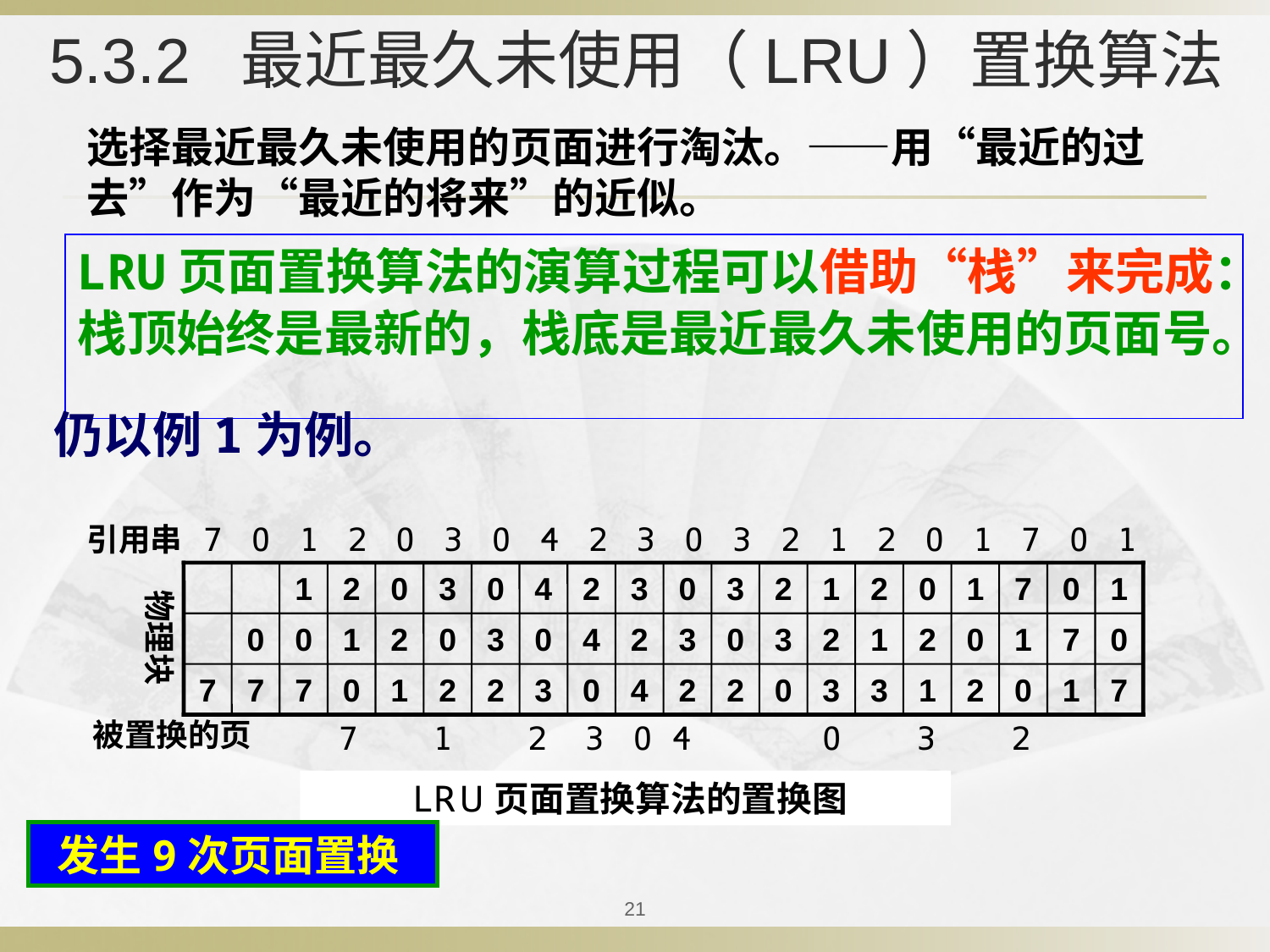

# 5.3.2  最近最久未使用（LRU）置换算法
选择最近最久未使用的页面进行淘汰。——用“最近的过去”作为“最近的将来”的近似。
LRU页面置换算法的演算过程可以借助“栈”来完成：
栈顶始终是最新的，栈底是最近最久未使用的页面号。
仍以例1为例。
引用串  7   0   1   2   0   3   0   4   2   3   0   3   2   1   2   0   1   7   0   1

1

2

0

3

0

4

2

3

0

3

2

1

2

0

1

7

0

1

物理块

0
0
1
2
0
3
0
4
2
3
0
3
2
1
2
0
1
7
0
7

7
7
0
1
2
2
3
0
4
2
2
0
3
3
1
2
0
1
7
被置换的页
 7        1        2    3   0  4              0        3        2

 LRU页面置换算法的置换图
发生9次页面置换
21